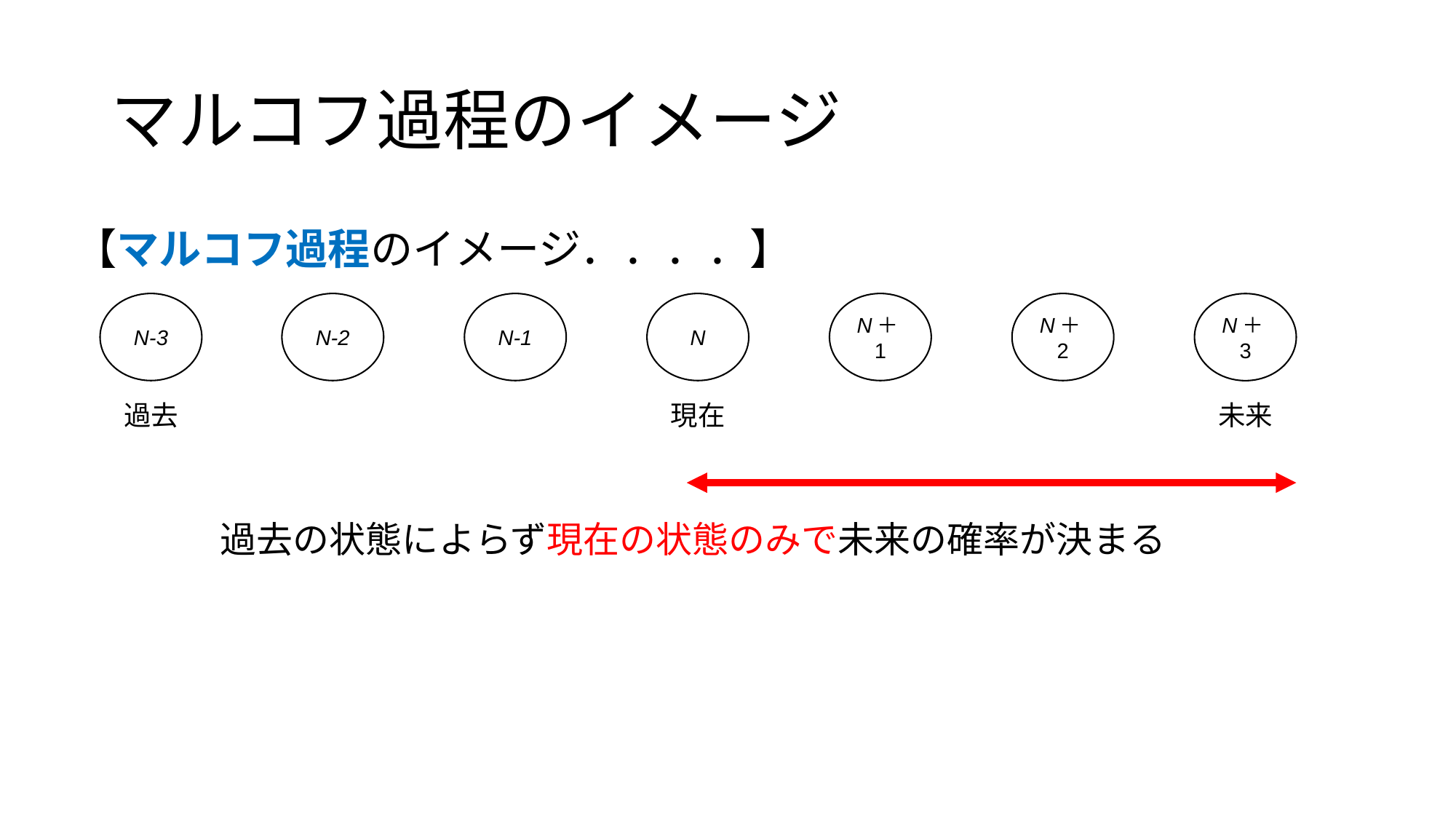

# マルコフ過程のイメージ
【マルコフ過程のイメージ．．．．】
N-3
N-2
N-1
N
N＋1
N＋2
N＋3
過去
現在
未来
過去の状態によらず現在の状態のみで未来の確率が決まる